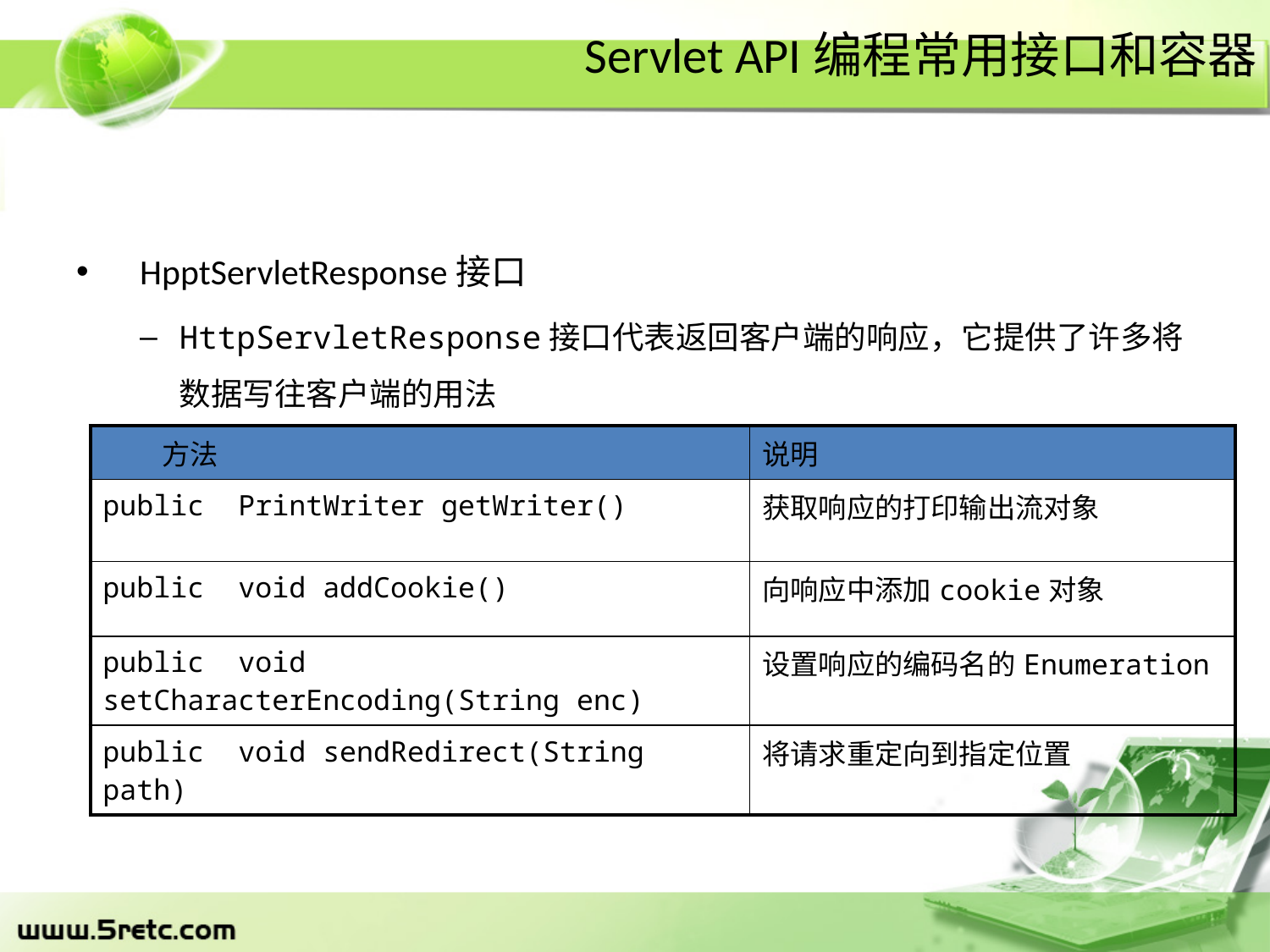

HpptServletResponse接口
HttpServletResponse接口代表返回客户端的响应，它提供了许多将数据写往客户端的用法

Servlet API编程常用接口和容器
| 方法 | 说明 |
| --- | --- |
| public PrintWriter getWriter() | 获取响应的打印输出流对象 |
| public void addCookie() | 向响应中添加cookie对象 |
| public void setCharacterEncoding(String enc) | 设置响应的编码名的Enumeration |
| public void sendRedirect(String path) | 将请求重定向到指定位置 |